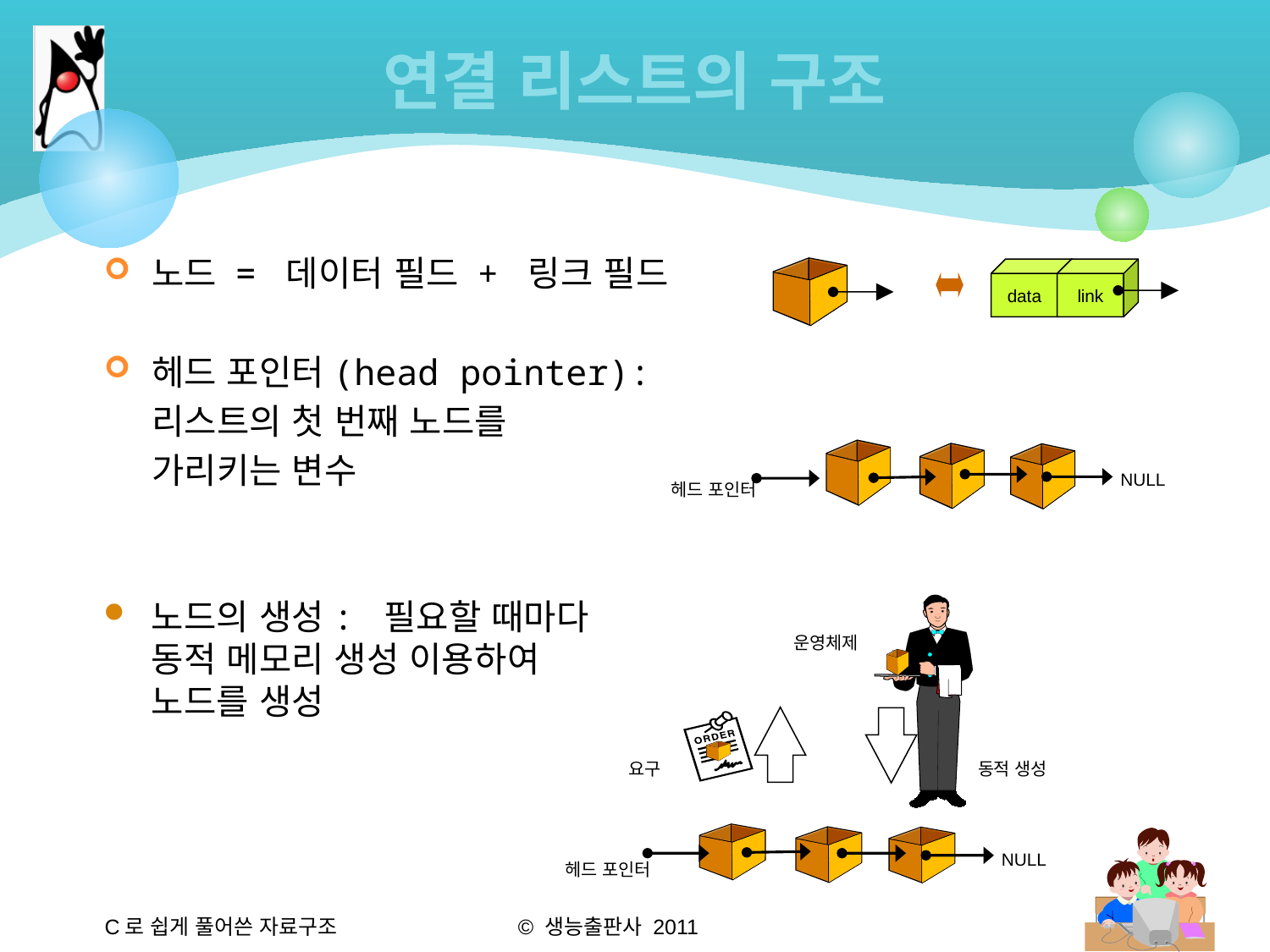

# 연결 리스트의 구조
노드 = 데이터 필드 + 링크 필드

헤드 포인터(head pointer):
	리스트의 첫 번째 노드를
	가리키는 변수

data
link

NULL
헤드 포인터

노드의 생성: 필요할 때마다 동적 메모리 생성 이용하여 노드를 생성

운영체제

요구
동적 생성

NULL

헤드 포인터